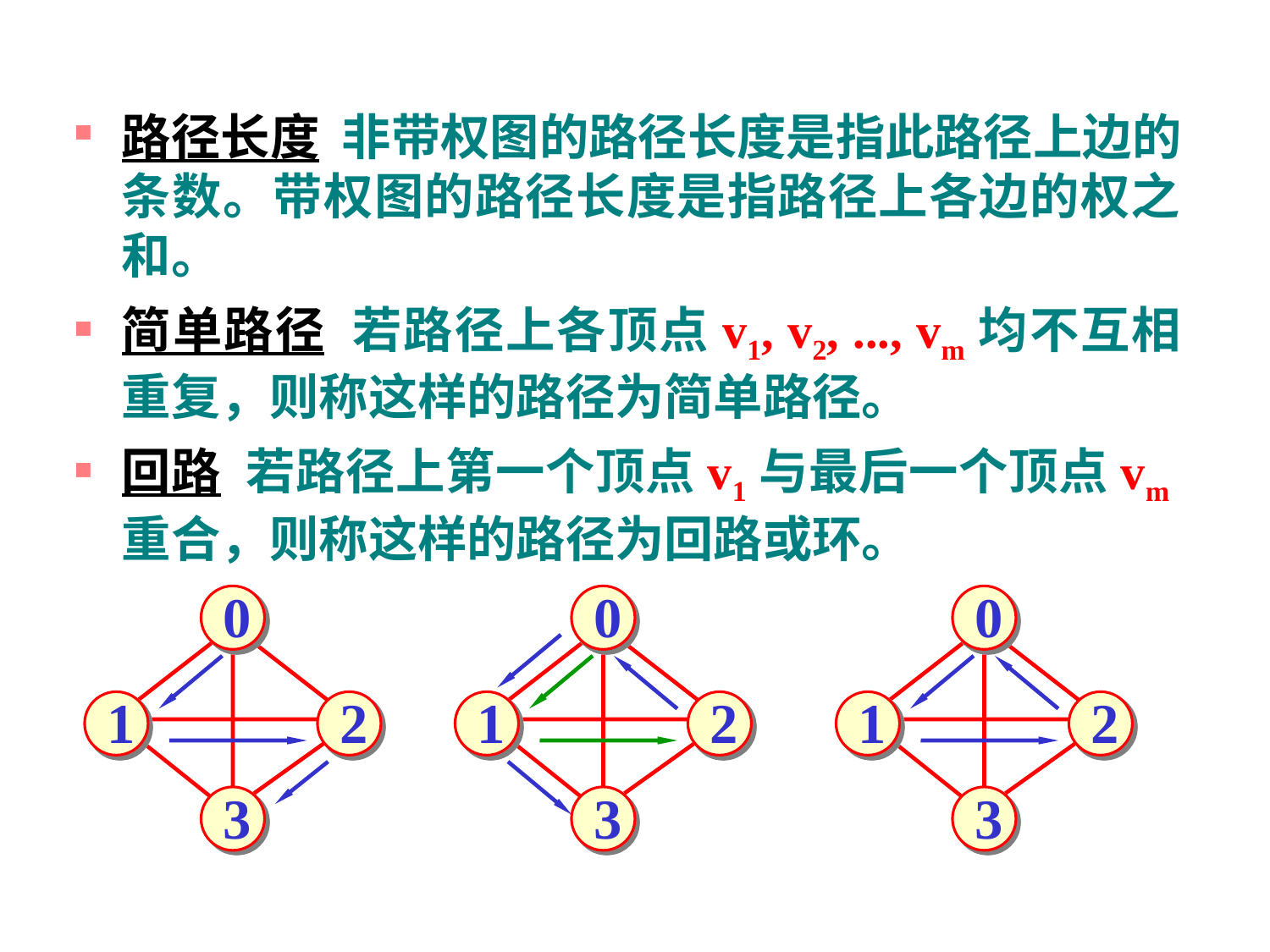

路径长度  非带权图的路径长度是指此路径上边的条数。带权图的路径长度是指路径上各边的权之和。
简单路径  若路径上各顶点v1, v2, ..., vm均不互相重复，则称这样的路径为简单路径。
回路  若路径上第一个顶点v1与最后一个顶点vm重合，则称这样的路径为回路或环。
0
0
0

1
2
1
2
1
2

3
3
3

8